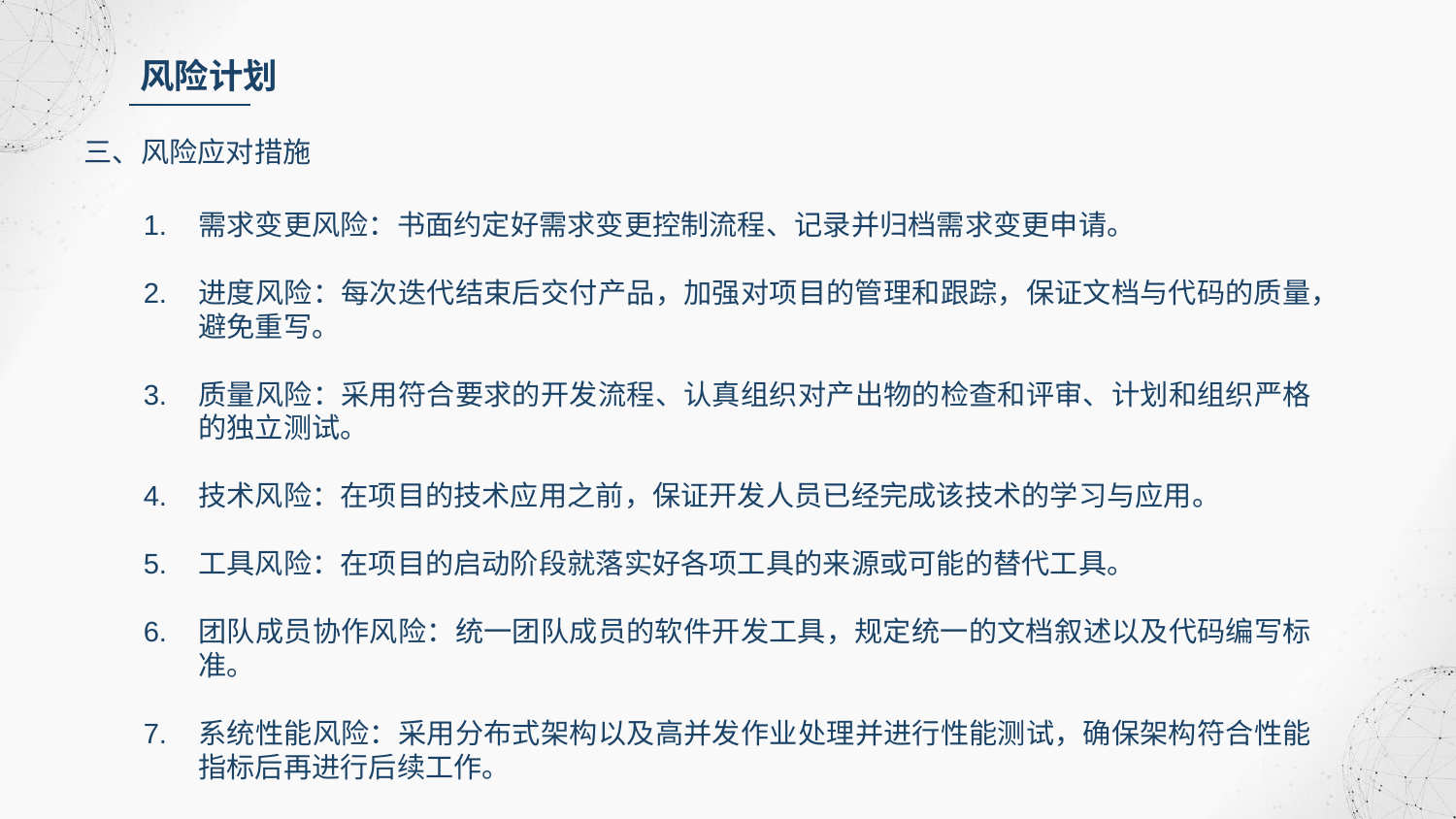

风险计划
三、风险应对措施
需求变更风险：书面约定好需求变更控制流程、记录并归档需求变更申请。

进度风险：每次迭代结束后交付产品，加强对项目的管理和跟踪，保证文档与代码的质量，避免重写。

质量风险：采用符合要求的开发流程、认真组织对产出物的检查和评审、计划和组织严格的独立测试。

技术风险：在项目的技术应用之前，保证开发人员已经完成该技术的学习与应用。

工具风险：在项目的启动阶段就落实好各项工具的来源或可能的替代工具。

团队成员协作风险：统一团队成员的软件开发工具，规定统一的文档叙述以及代码编写标准。

系统性能风险：采用分布式架构以及高并发作业处理并进行性能测试，确保架构符合性能指标后再进行后续工作。